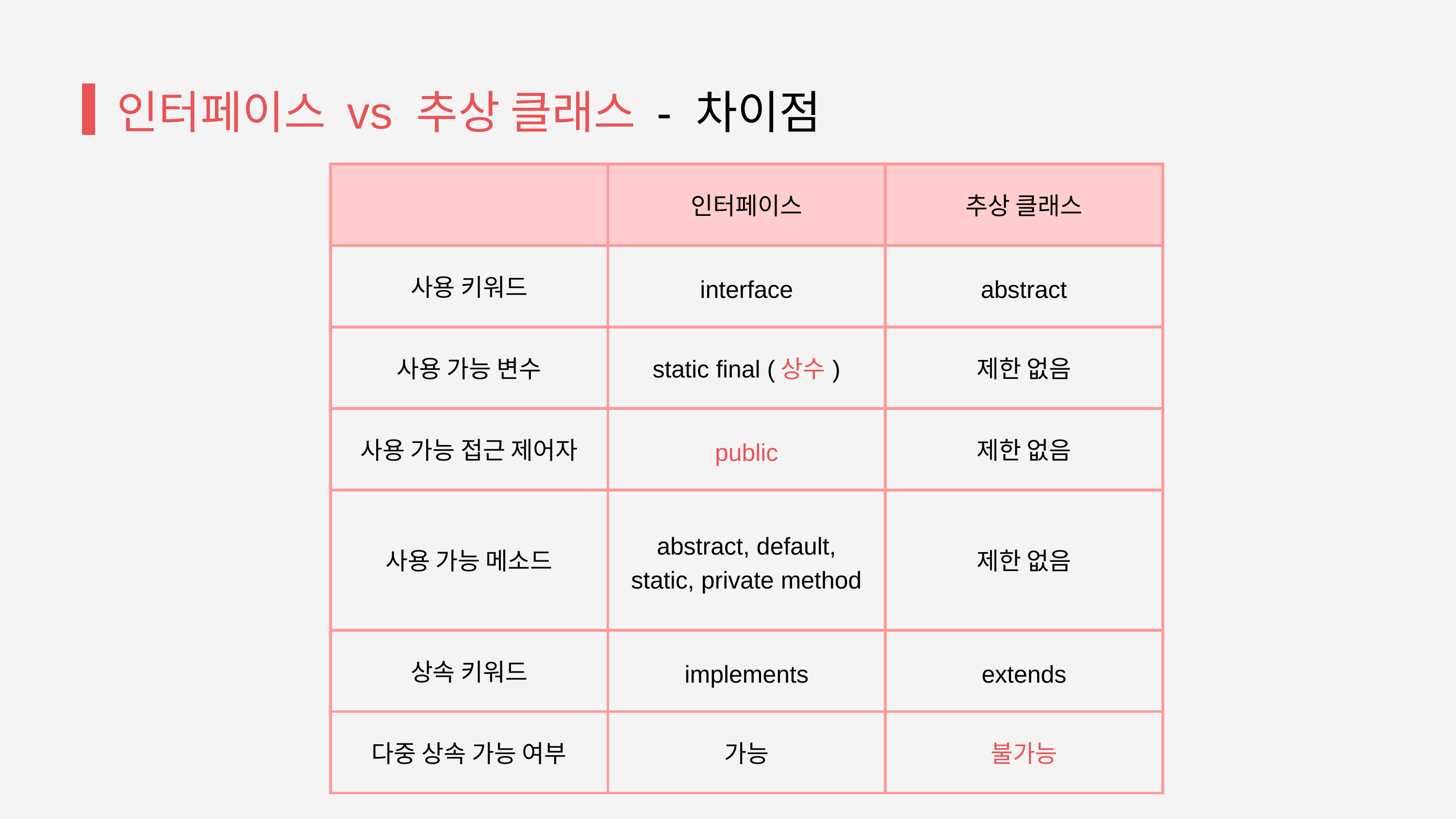

인터페이스 vs 추상 클래스 - 차이점

|  | 인터페이스 | 추상 클래스 |
| --- | --- | --- |
| 사용 키워드 | interface | abstract |
| 사용 가능 변수 | static final (상수) | 제한 없음 |
| 사용 가능 접근 제어자 | public | 제한 없음 |
| 사용 가능 메소드 | abstract, default, static, private method | 제한 없음 |
| 상속 키워드 | implements | extends |
| 다중 상속 가능 여부 | 가능 | 불가능 |